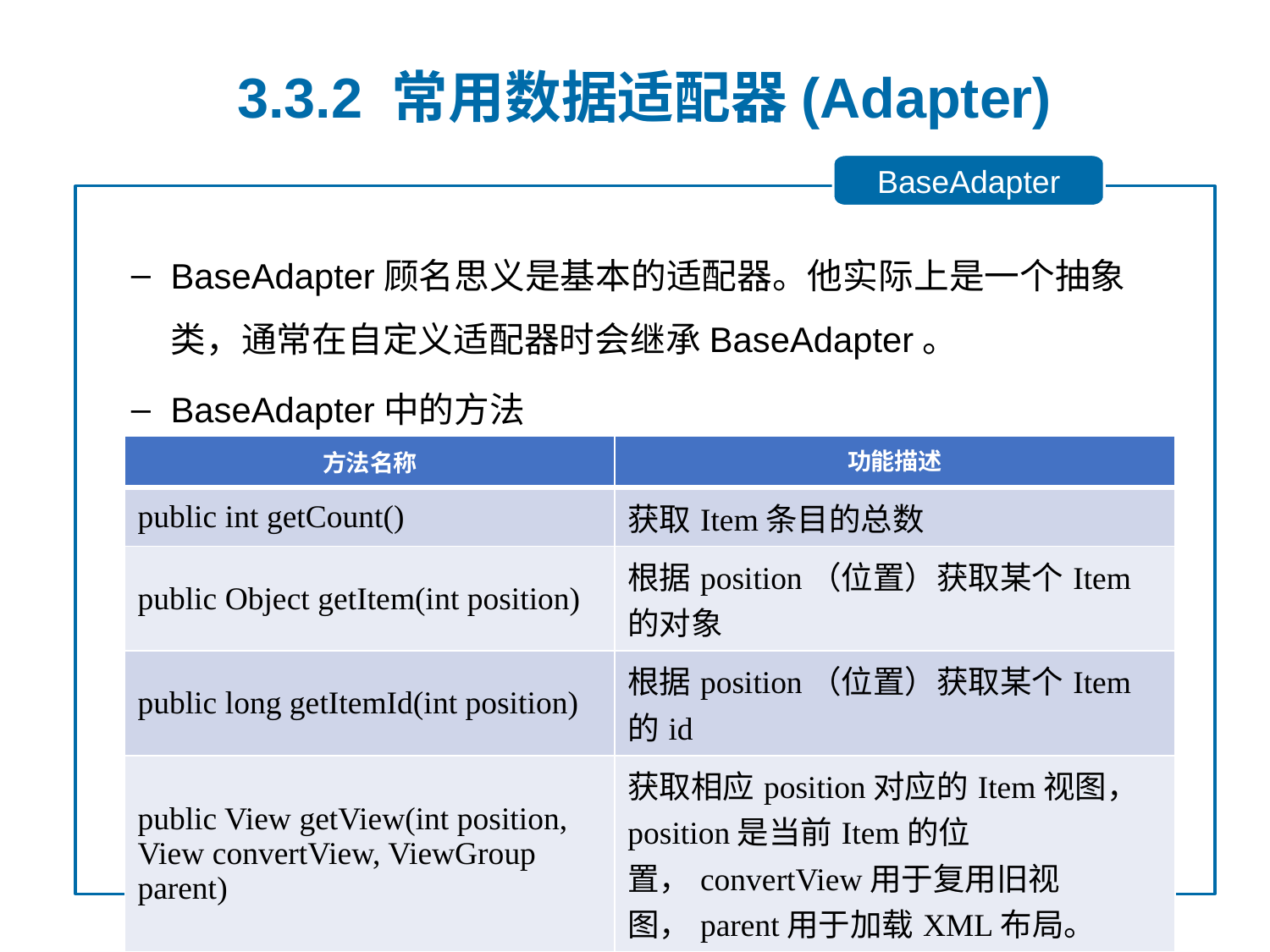

3.3.2 常用数据适配器(Adapter)

BaseAdapter

BaseAdapter顾名思义是基本的适配器。他实际上是一个抽象类，通常在自定义适配器时会继承BaseAdapter。
BaseAdapter中的方法
| 方法名称 | 功能描述 |
| --- | --- |
| public int getCount() | 获取Item条目的总数 |
| public Object getItem(int position) | 根据position（位置）获取某个Item的对象 |
| public long getItemId(int position) | 根据position（位置）获取某个Item的id |
| public View getView(int position, View convertView, ViewGroup parent) | 获取相应position对应的Item视图，position是当前Item的位置，convertView用于复用旧视图，parent用于加载XML布局。 |